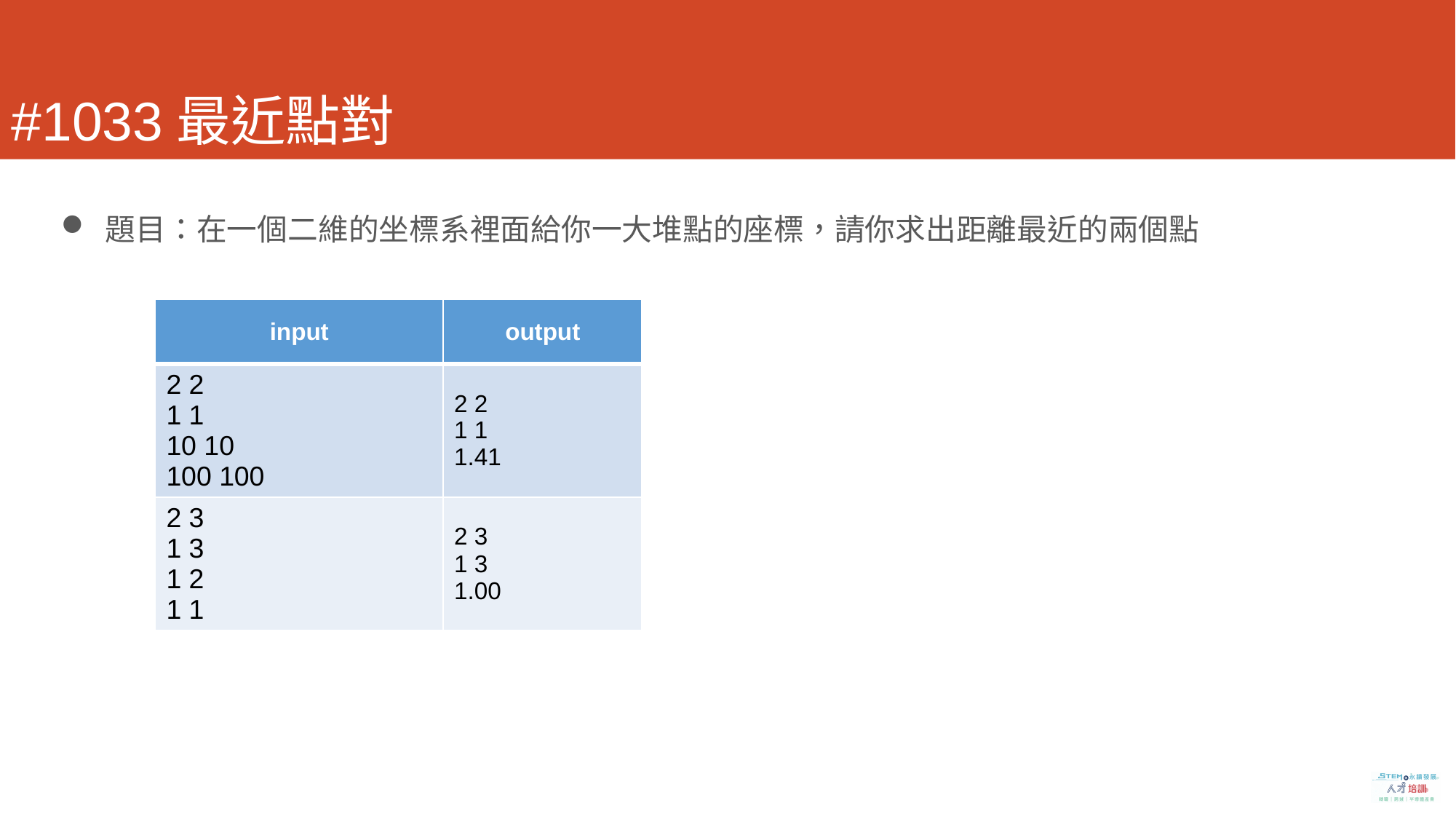

# #1033最近點對
 題目：在一個二維的坐標系裡面給你一大堆點的座標，請你求出距離最近的兩個點
| input | output |
| --- | --- |
| 2 2 1 1 10 10 100 100 | 2 2 1 1 1.41 |
| 2 3 1 3 1 2 1 1 | 2 3 1 3 1.00 |